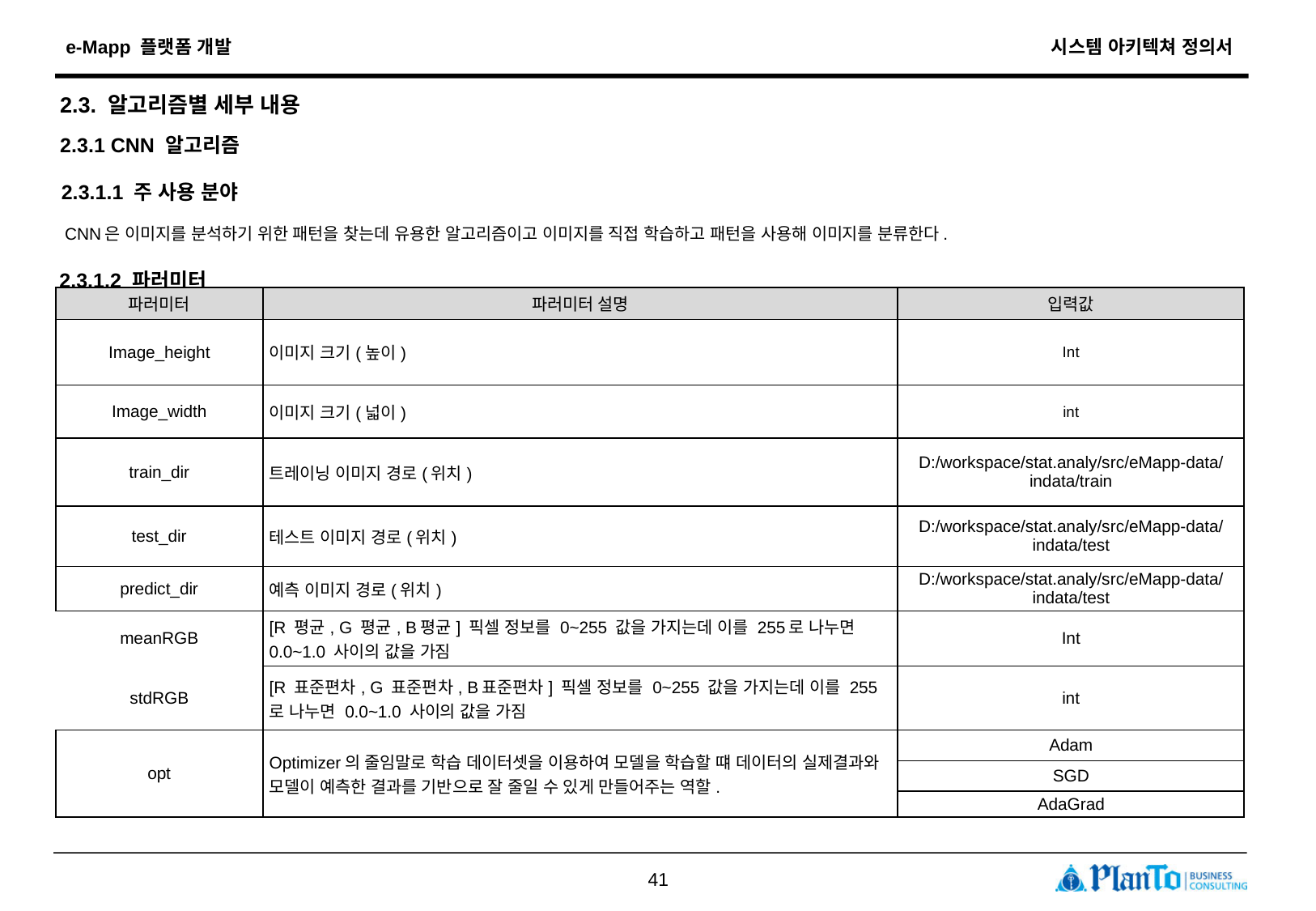

2.3. 알고리즘별 세부 내용
2.3.1 CNN 알고리즘
2.3.1.1 주 사용 분야
CNN은 이미지를 분석하기 위한 패턴을 찾는데 유용한 알고리즘이고 이미지를 직접 학습하고 패턴을 사용해 이미지를 분류한다.
2.3.1.2 파러미터
| 파러미터 | 파러미터 설명 | 입력값 |
| --- | --- | --- |
| Image\_height | 이미지 크기(높이) | Int |
| Image\_width | 이미지 크기(넓이) | int |
| train\_dir | 트레이닝 이미지 경로(위치) | D:/workspace/stat.analy/src/eMapp-data/indata/train |
| test\_dir | 테스트 이미지 경로(위치) | D:/workspace/stat.analy/src/eMapp-data/indata/test |
| predict\_dir | 예측 이미지 경로(위치) | D:/workspace/stat.analy/src/eMapp-data/indata/test |
| meanRGB | [R 평균, G 평균, B평균] 픽셀 정보를 0~255 값을 가지는데 이를 255로 나누면 0.0~1.0 사이의 값을 가짐 | Int |
| stdRGB | [R 표준편차, G 표준편차, B표준편차] 픽셀 정보를 0~255 값을 가지는데 이를 255로 나누면 0.0~1.0 사이의 값을 가짐 | int |
| opt | Optimizer의 줄임말로 학습 데이터셋을 이용하여 모델을 학습할 떄 데이터의 실제결과와 모델이 예측한 결과를 기반으로 잘 줄일 수 있게 만들어주는 역할. | Adam |
|  |  | SGD |
|  |  | AdaGrad |